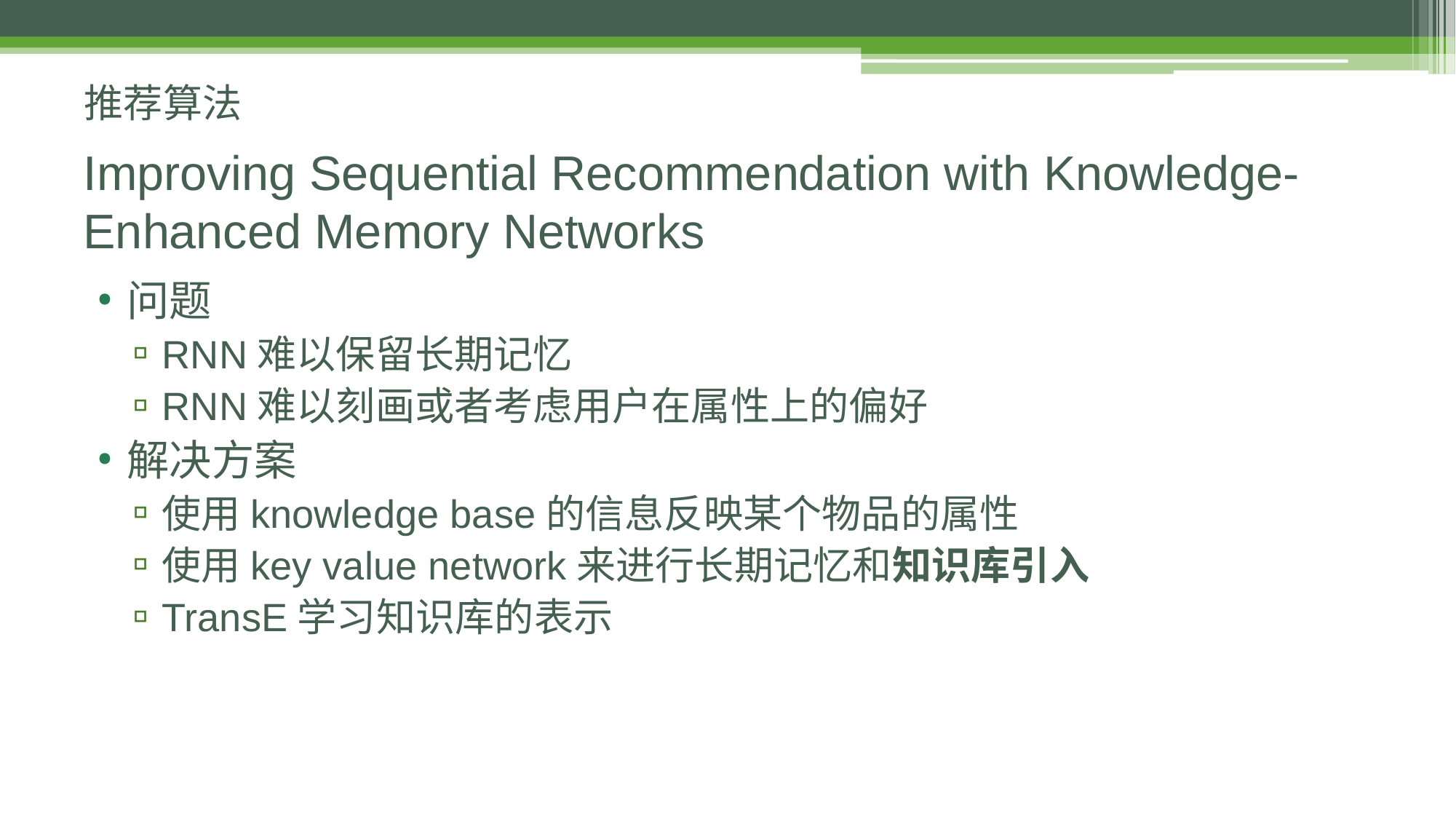

推荐算法
# Improving Sequential Recommendation with Knowledge-Enhanced Memory Networks
问题
RNN难以保留长期记忆
RNN难以刻画或者考虑用户在属性上的偏好
解决方案
使用knowledge base的信息反映某个物品的属性
使用key value network来进行长期记忆和知识库引入
TransE学习知识库的表示